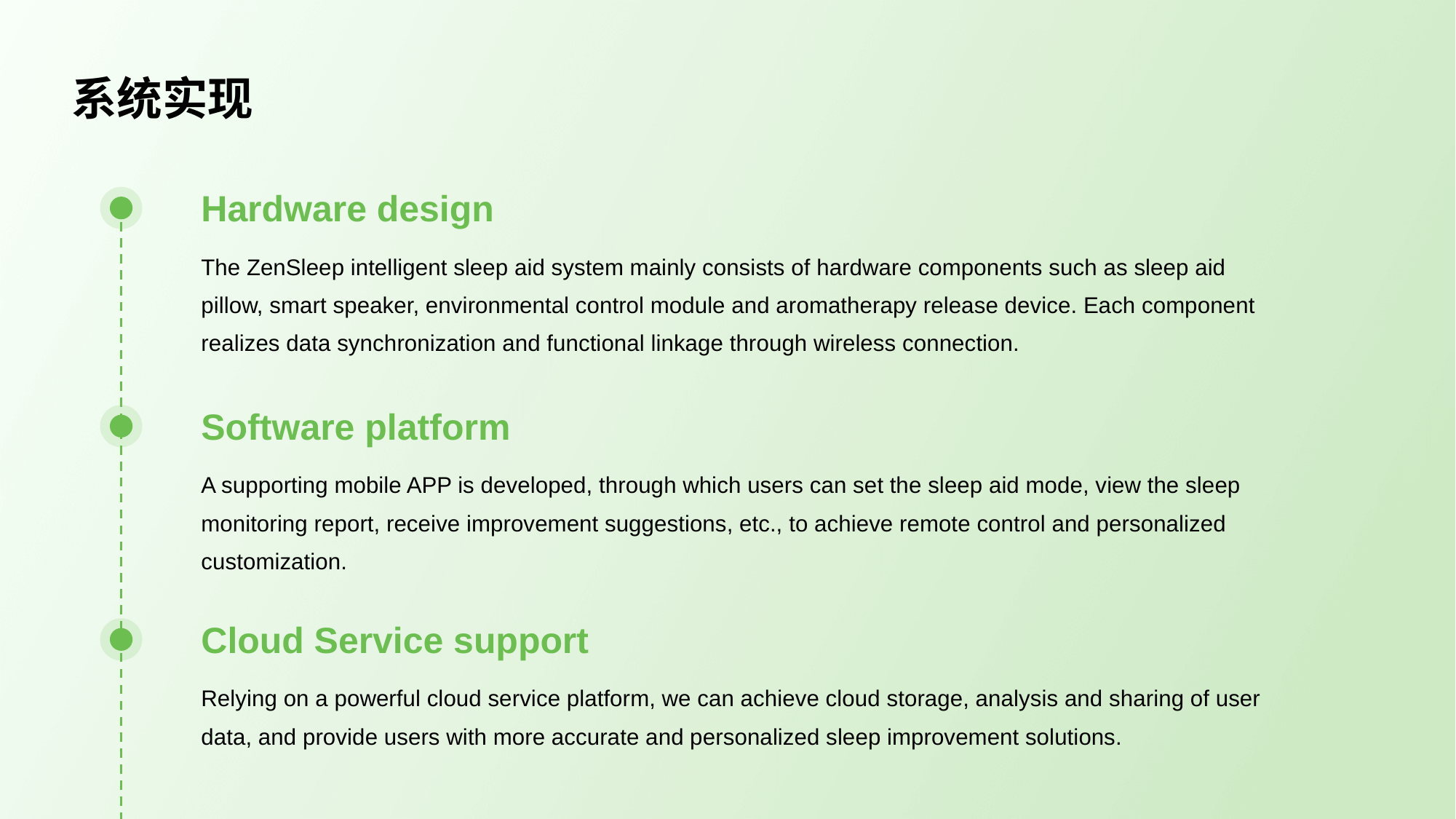

系统实现
Hardware design

The ZenSleep intelligent sleep aid system mainly consists of hardware components such as sleep aid pillow, smart speaker, environmental control module and aromatherapy release device. Each component realizes data synchronization and functional linkage through wireless connection.
Software platform

A supporting mobile APP is developed, through which users can set the sleep aid mode, view the sleep monitoring report, receive improvement suggestions, etc., to achieve remote control and personalized customization.
Cloud Service support

Relying on a powerful cloud service platform, we can achieve cloud storage, analysis and sharing of user data, and provide users with more accurate and personalized sleep improvement solutions.